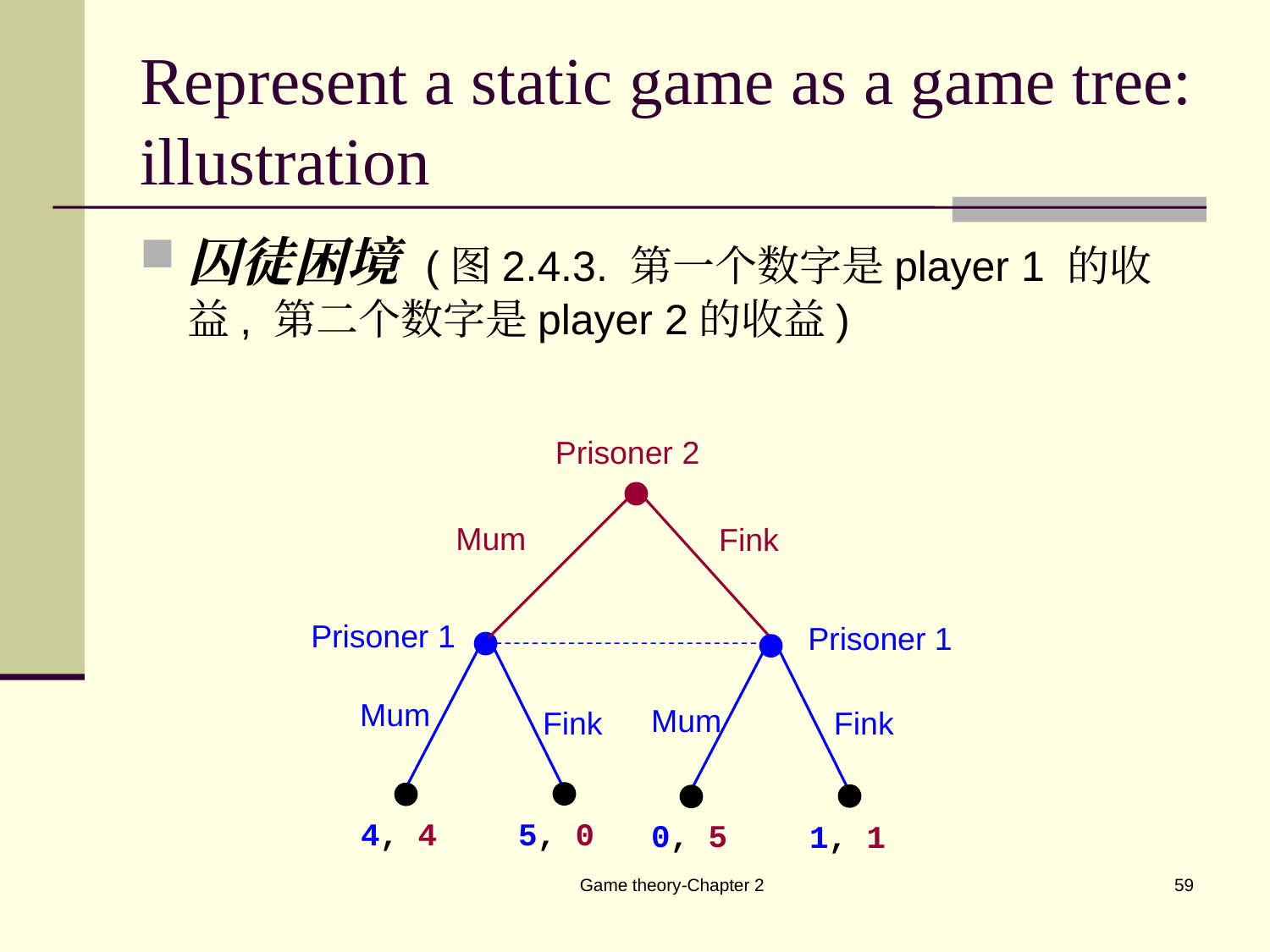

# Represent a static game as a game tree: illustration
囚徒困境 (图2.4.3. 第一个数字是player 1 的收益, 第二个数字是player 2的收益)
Prisoner 2

Mum
Fink

Prisoner 1
Prisoner 1

Mum
Mum
Fink
Fink

4, 4
5, 0
0, 5
1, 1
Game theory-Chapter 2
59